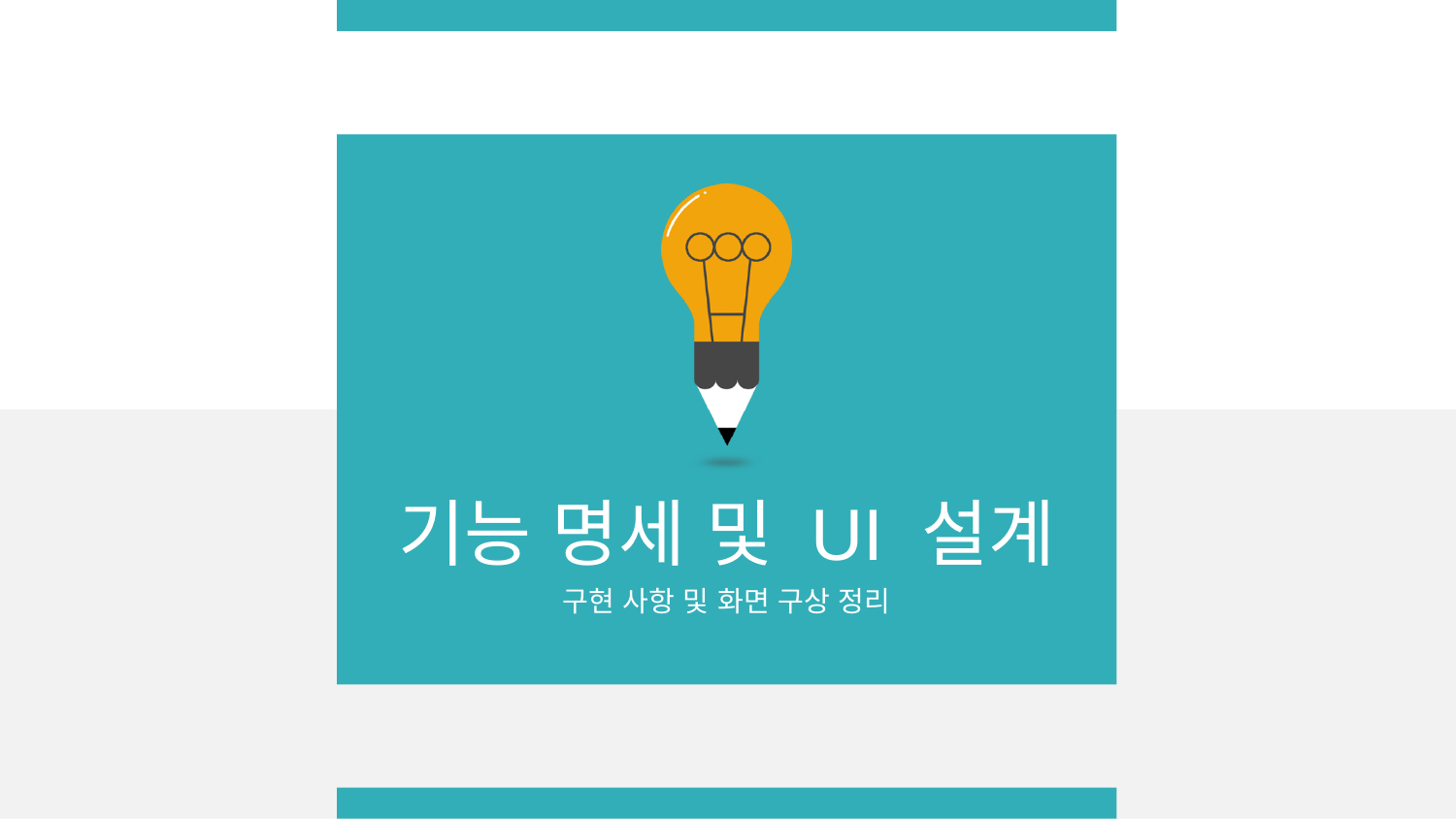

기능 명세 및 UI 설계
구현 사항 및 화면 구상 정리